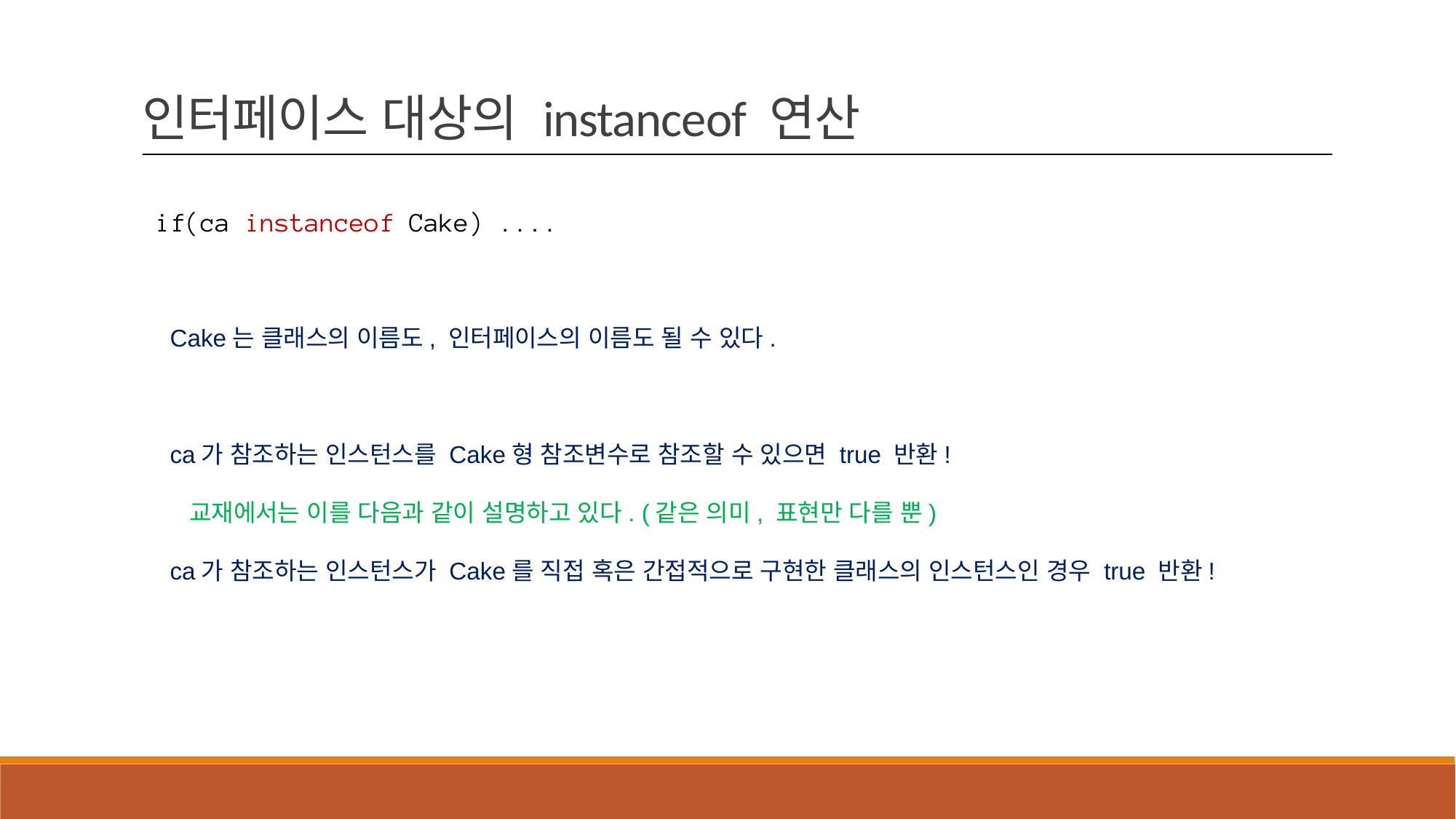

인터페이스 대상의 instanceof 연산
if(ca instanceof Cake) ....
Cake는 클래스의 이름도, 인터페이스의 이름도 될 수 있다.

ca가 참조하는 인스턴스를 Cake형 참조변수로 참조할 수 있으면 true 반환!
  교재에서는 이를 다음과 같이 설명하고 있다. (같은 의미, 표현만 다를 뿐)
ca가 참조하는 인스턴스가 Cake를 직접 혹은 간접적으로 구현한 클래스의 인스턴스인 경우 true 반환!